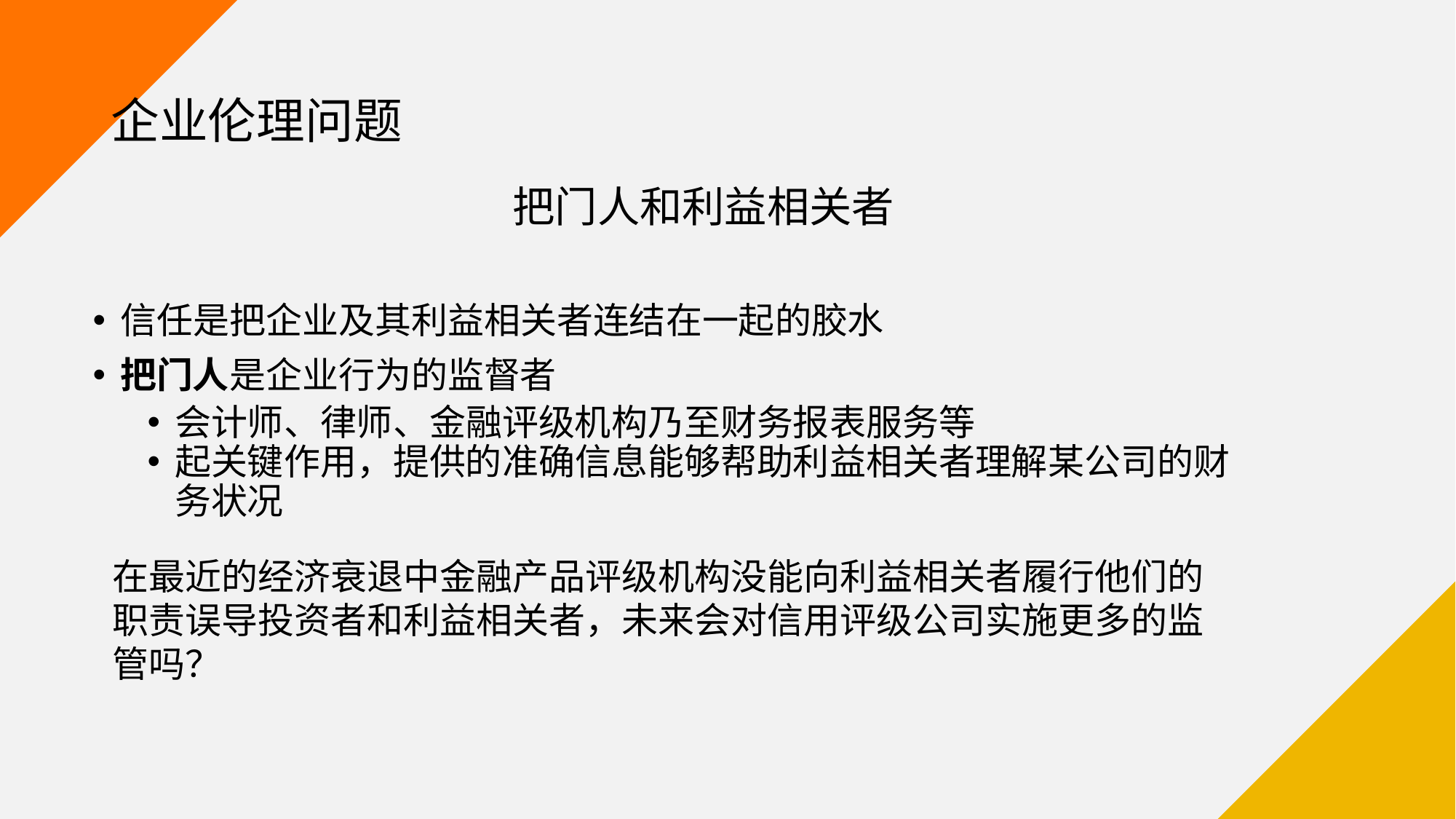

# 企业伦理问题
把门人和利益相关者
信任是把企业及其利益相关者连结在一起的胶水
把门人是企业行为的监督者
会计师、律师、金融评级机构乃至财务报表服务等
起关键作用，提供的准确信息能够帮助利益相关者理解某公司的财务状况
在最近的经济衰退中金融产品评级机构没能向利益相关者履行他们的职责误导投资者和利益相关者，未来会对信用评级公司实施更多的监管吗？